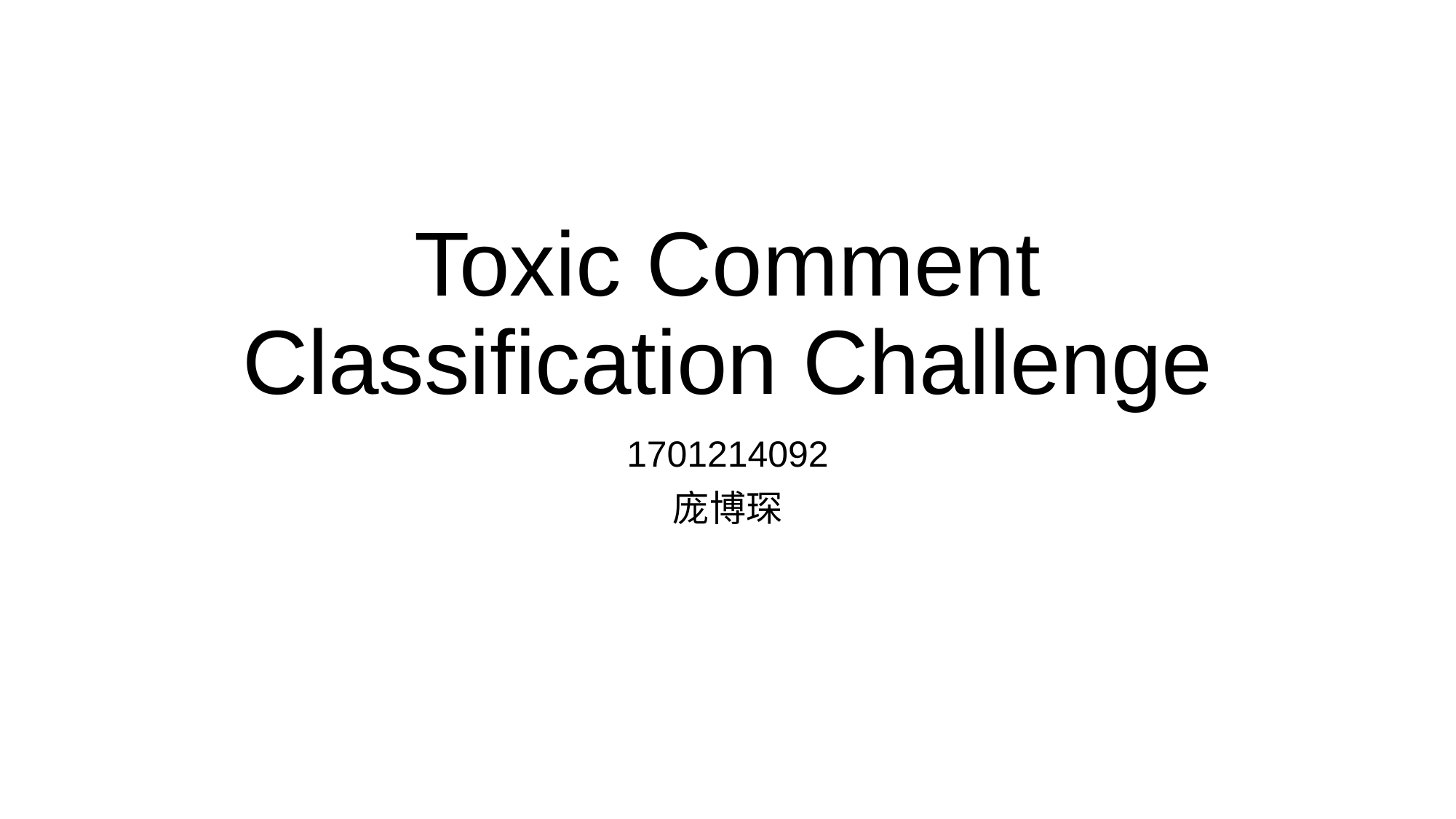

# Toxic Comment Classification Challenge
1701214092
庞博琛